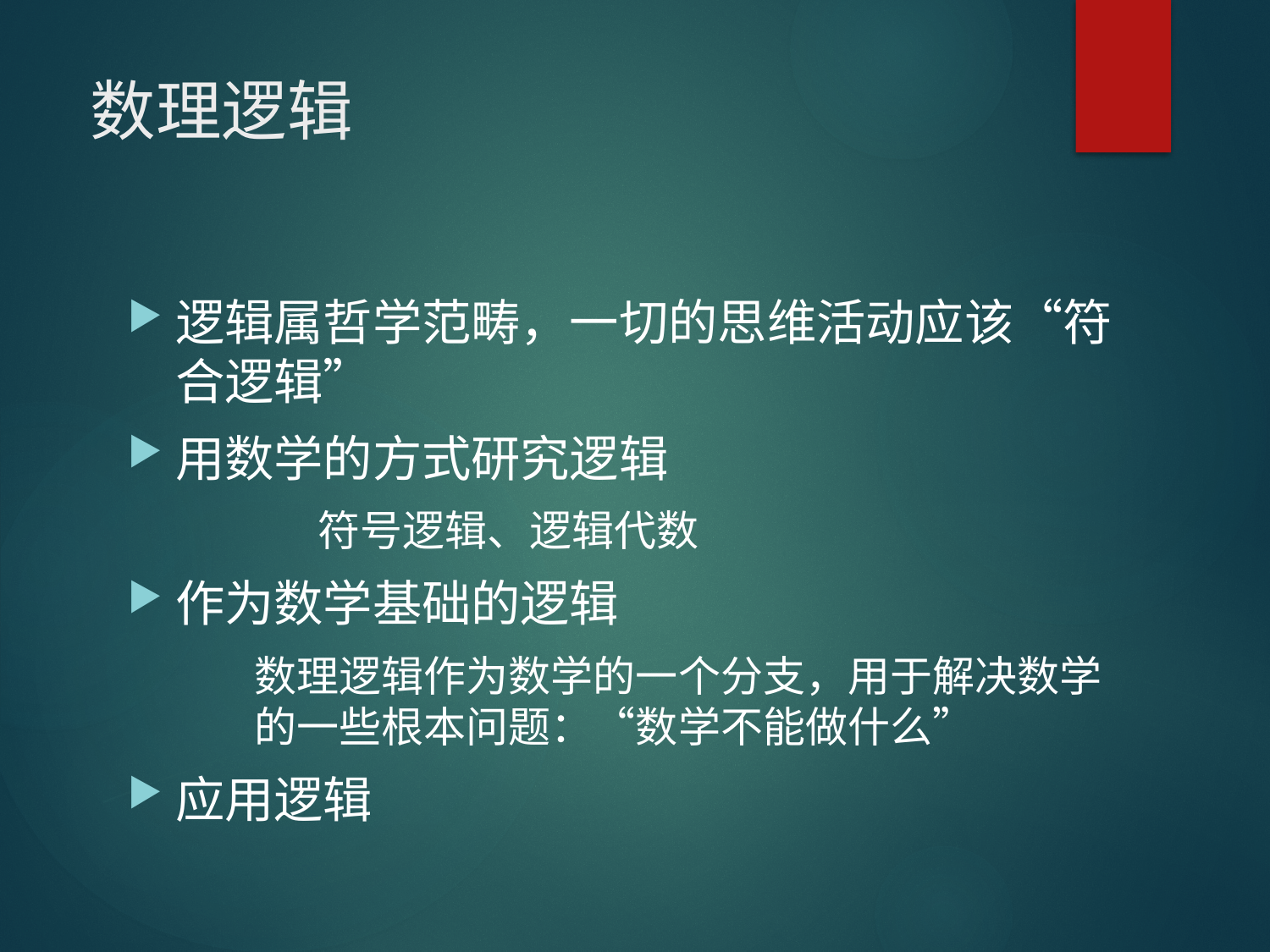

# 数理逻辑
逻辑属哲学范畴，一切的思维活动应该“符合逻辑”
用数学的方式研究逻辑
	符号逻辑、逻辑代数
作为数学基础的逻辑
数理逻辑作为数学的一个分支，用于解决数学的一些根本问题：“数学不能做什么”
应用逻辑